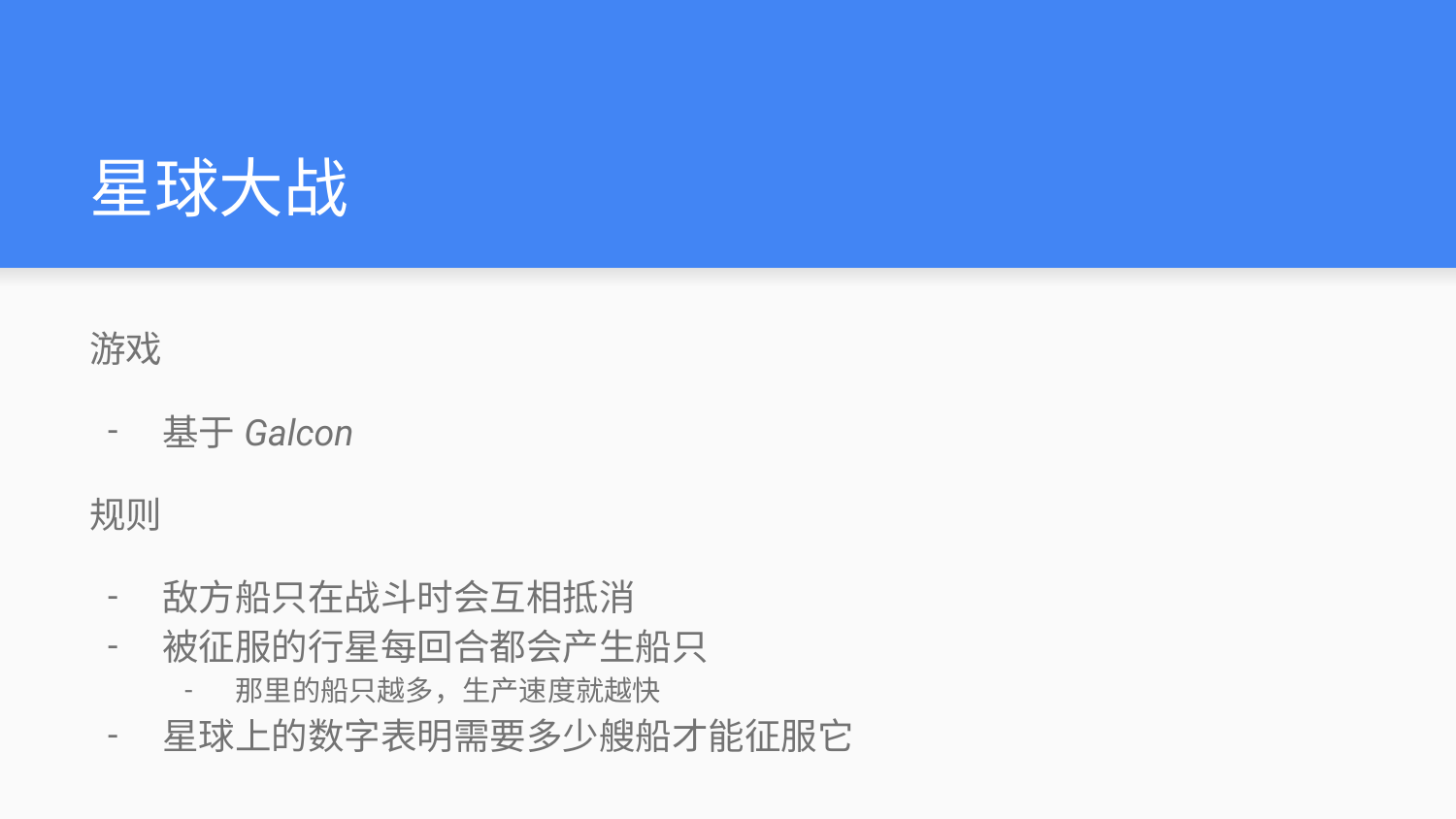

# 星球大战
游戏
基于Galcon
规则
敌方船只在战斗时会互相抵消
被征服的行星每回合都会产生船只
那里的船只越多，生产速度就越快
星球上的数字表明需要多少艘船才能征服它